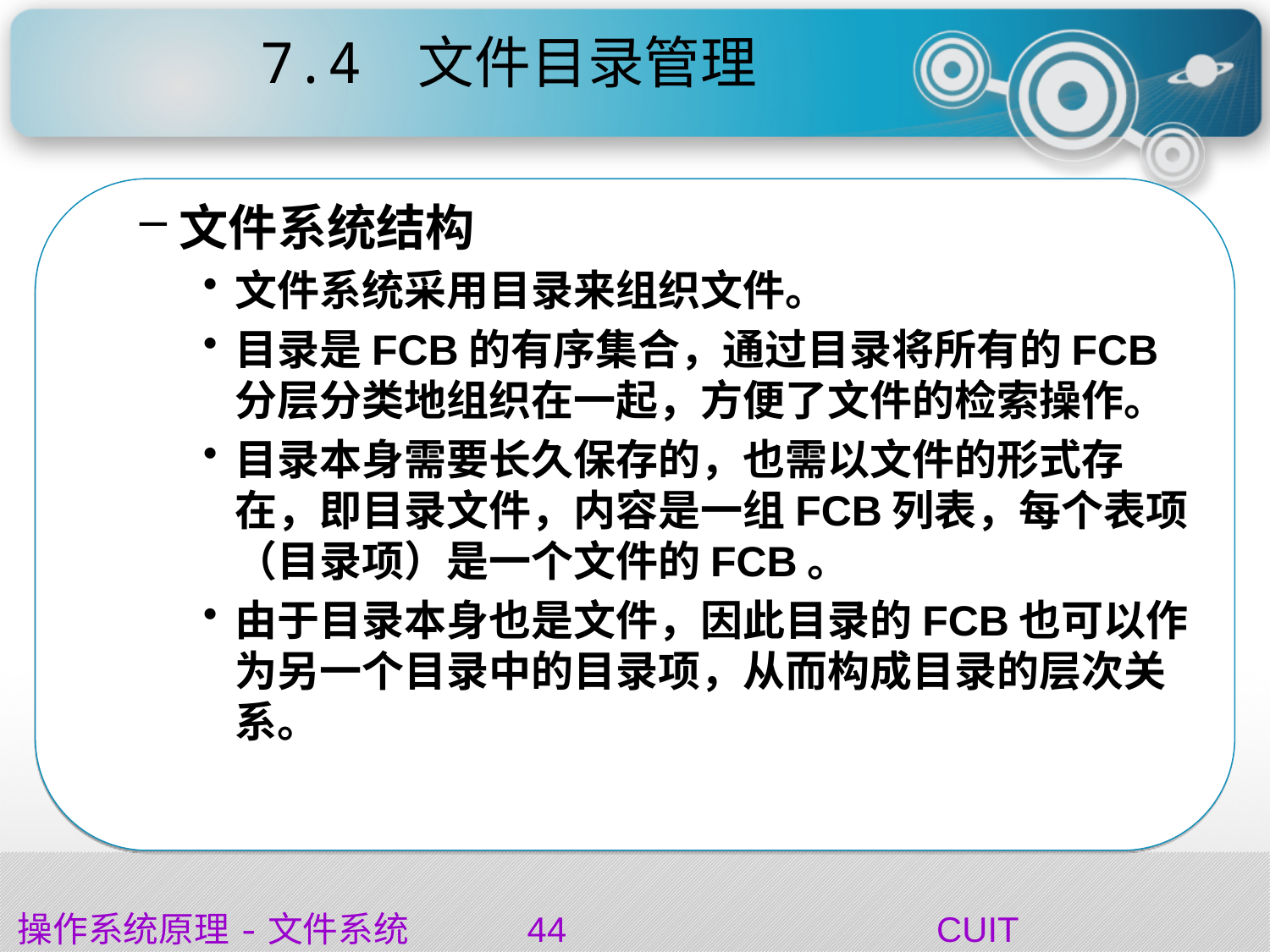

# 7.4   文件目录管理
文件系统结构
文件系统采用目录来组织文件。
目录是FCB的有序集合，通过目录将所有的FCB分层分类地组织在一起，方便了文件的检索操作。
目录本身需要长久保存的，也需以文件的形式存在，即目录文件，内容是一组FCB列表，每个表项（目录项）是一个文件的FCB。
由于目录本身也是文件，因此目录的FCB也可以作为另一个目录中的目录项，从而构成目录的层次关系。